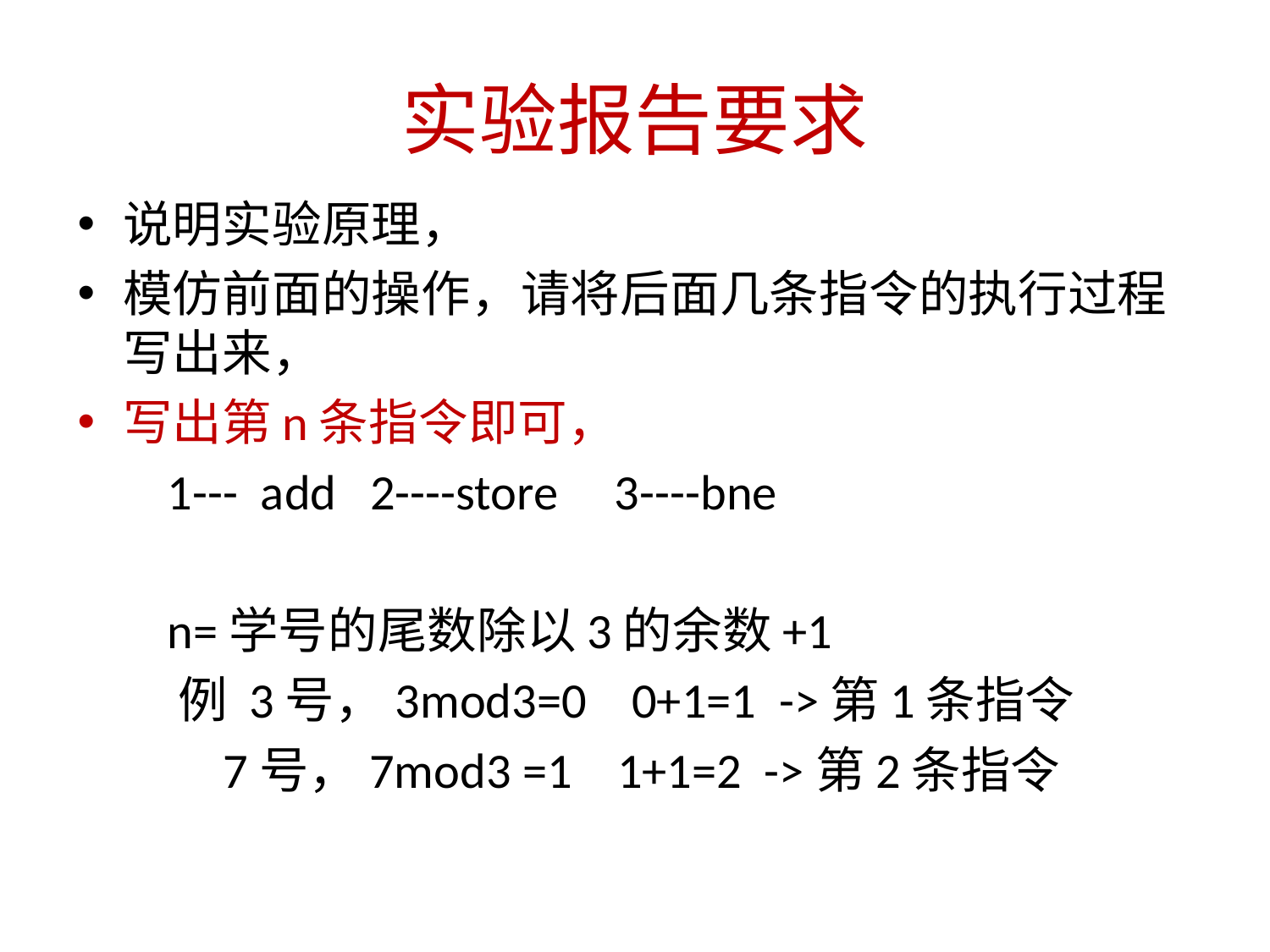

# 实验报告要求
说明实验原理，
模仿前面的操作，请将后面几条指令的执行过程写出来，
写出第n条指令即可，
        1---  add   2----store     3----bne

        n=学号的尾数除以3的余数+1
        例 3号，3mod3=0    0+1=1  ->第1条指令
             7号，7mod3 =1    1+1=2  ->第2条指令